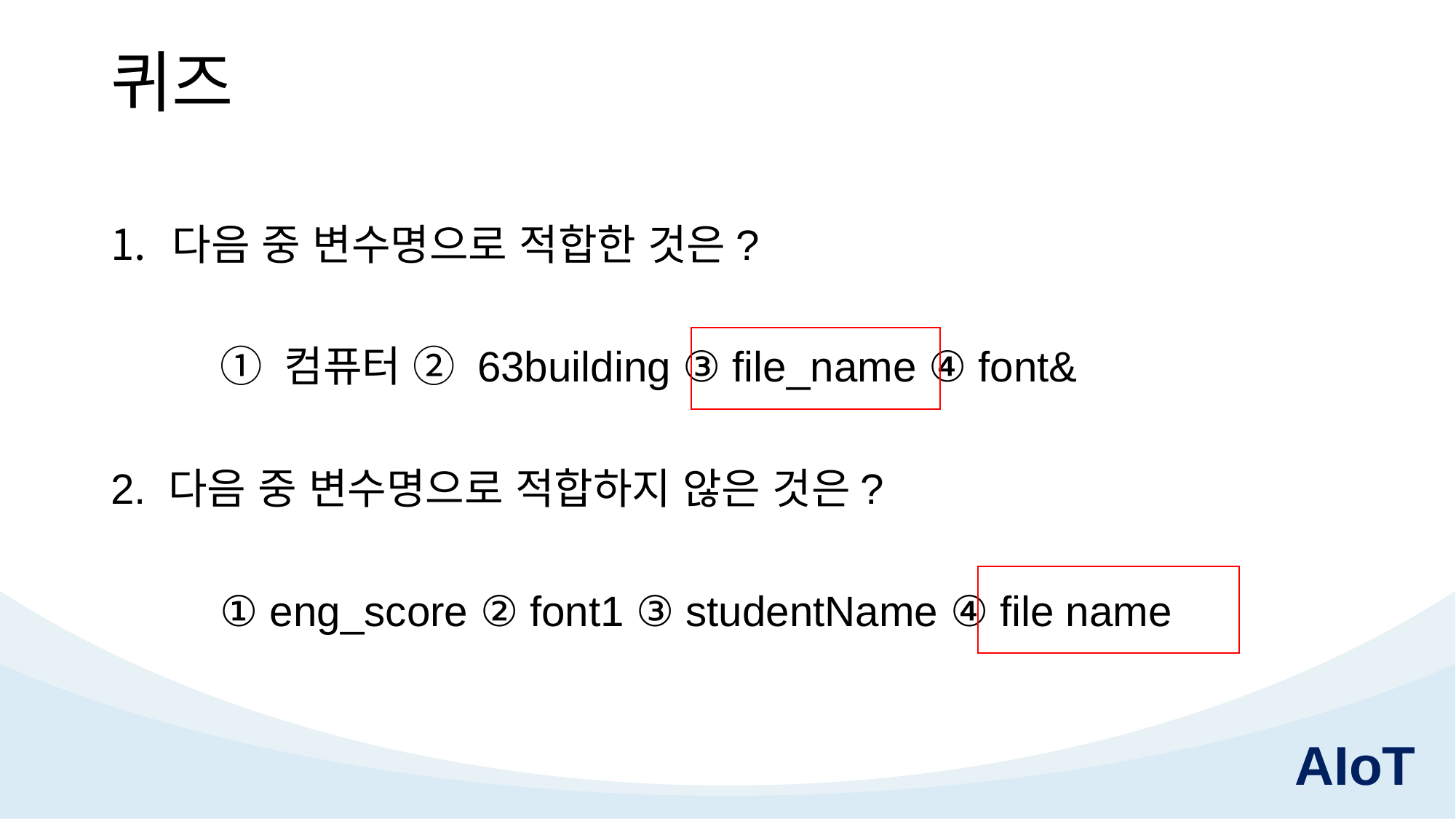

# 퀴즈
다음 중 변수명으로 적합한 것은?

	① 컴퓨터 ② 63building ③ file_name ④ font&

2. 다음 중 변수명으로 적합하지 않은 것은?

	① eng_score ② font1 ③ studentName ④ file name